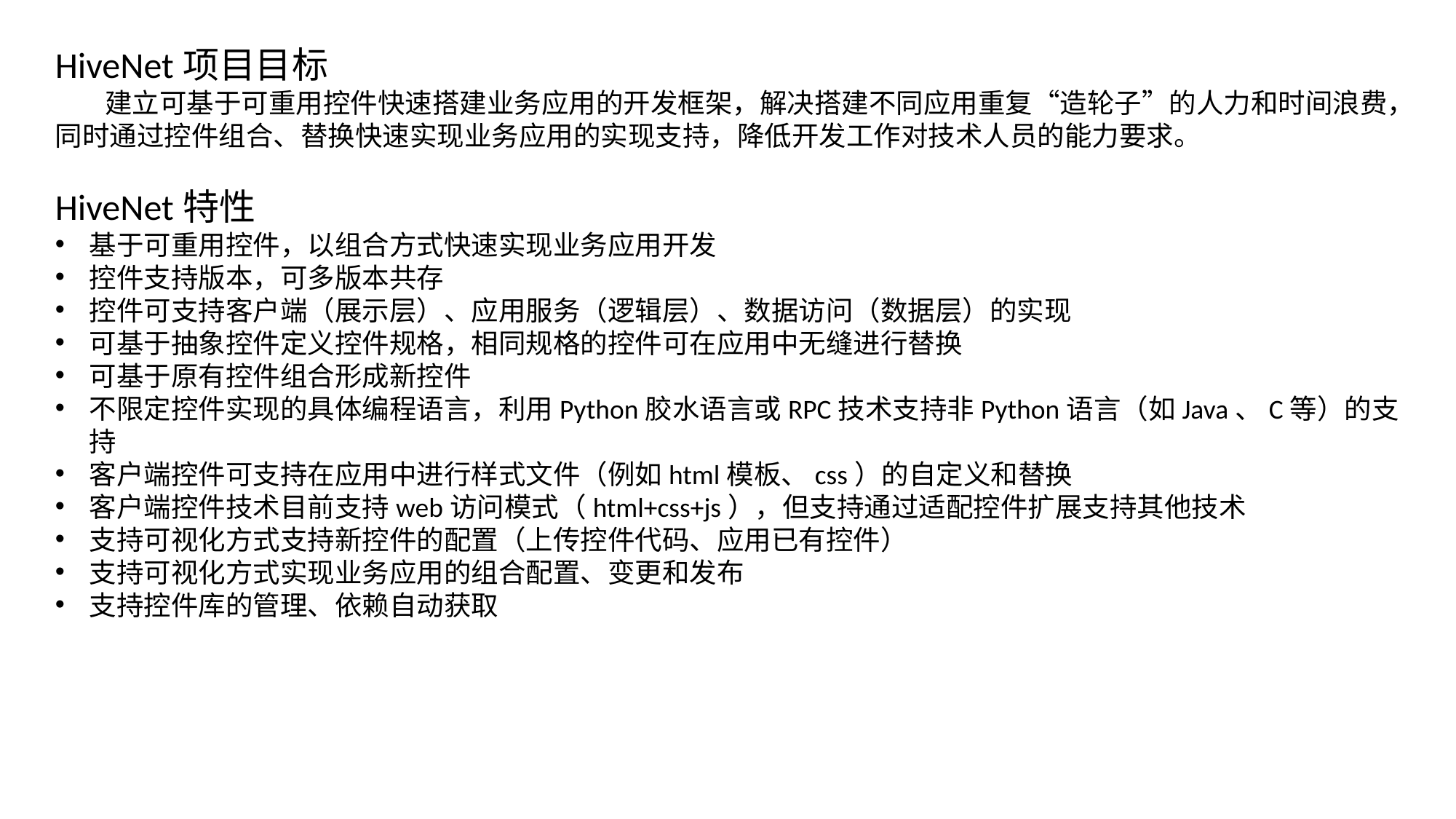

HiveNet项目目标
       建立可基于可重用控件快速搭建业务应用的开发框架，解决搭建不同应用重复“造轮子”的人力和时间浪费，同时通过控件组合、替换快速实现业务应用的实现支持，降低开发工作对技术人员的能力要求。

HiveNet特性
基于可重用控件，以组合方式快速实现业务应用开发
控件支持版本，可多版本共存
控件可支持客户端（展示层）、应用服务（逻辑层）、数据访问（数据层）的实现
可基于抽象控件定义控件规格，相同规格的控件可在应用中无缝进行替换
可基于原有控件组合形成新控件
不限定控件实现的具体编程语言，利用Python胶水语言或RPC技术支持非Python语言（如Java、C等）的支持
客户端控件可支持在应用中进行样式文件（例如html模板、css）的自定义和替换
客户端控件技术目前支持web访问模式（html+css+js），但支持通过适配控件扩展支持其他技术
支持可视化方式支持新控件的配置（上传控件代码、应用已有控件）
支持可视化方式实现业务应用的组合配置、变更和发布
支持控件库的管理、依赖自动获取